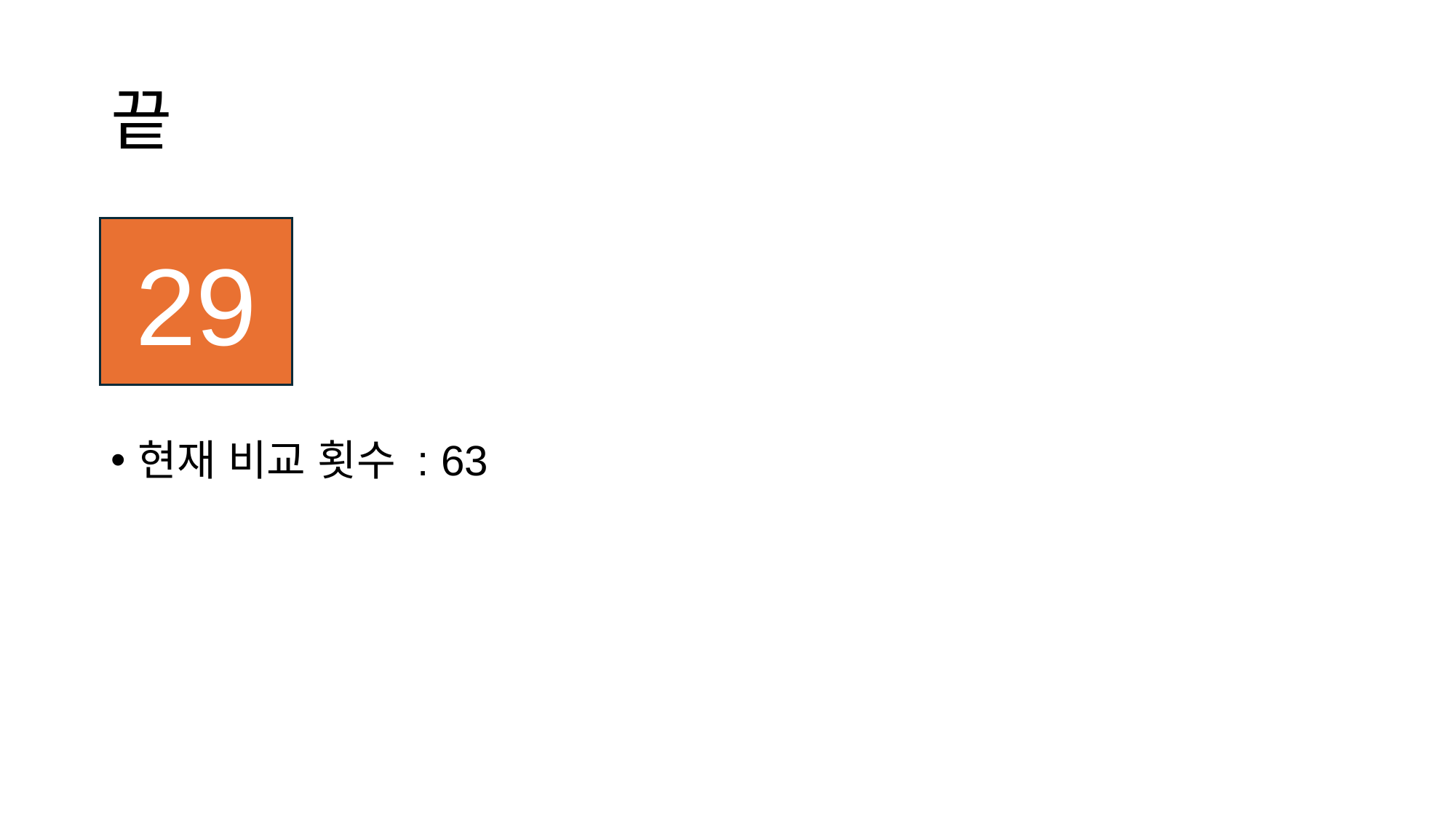

# 끝
29
현재 비교 횟수 : 63